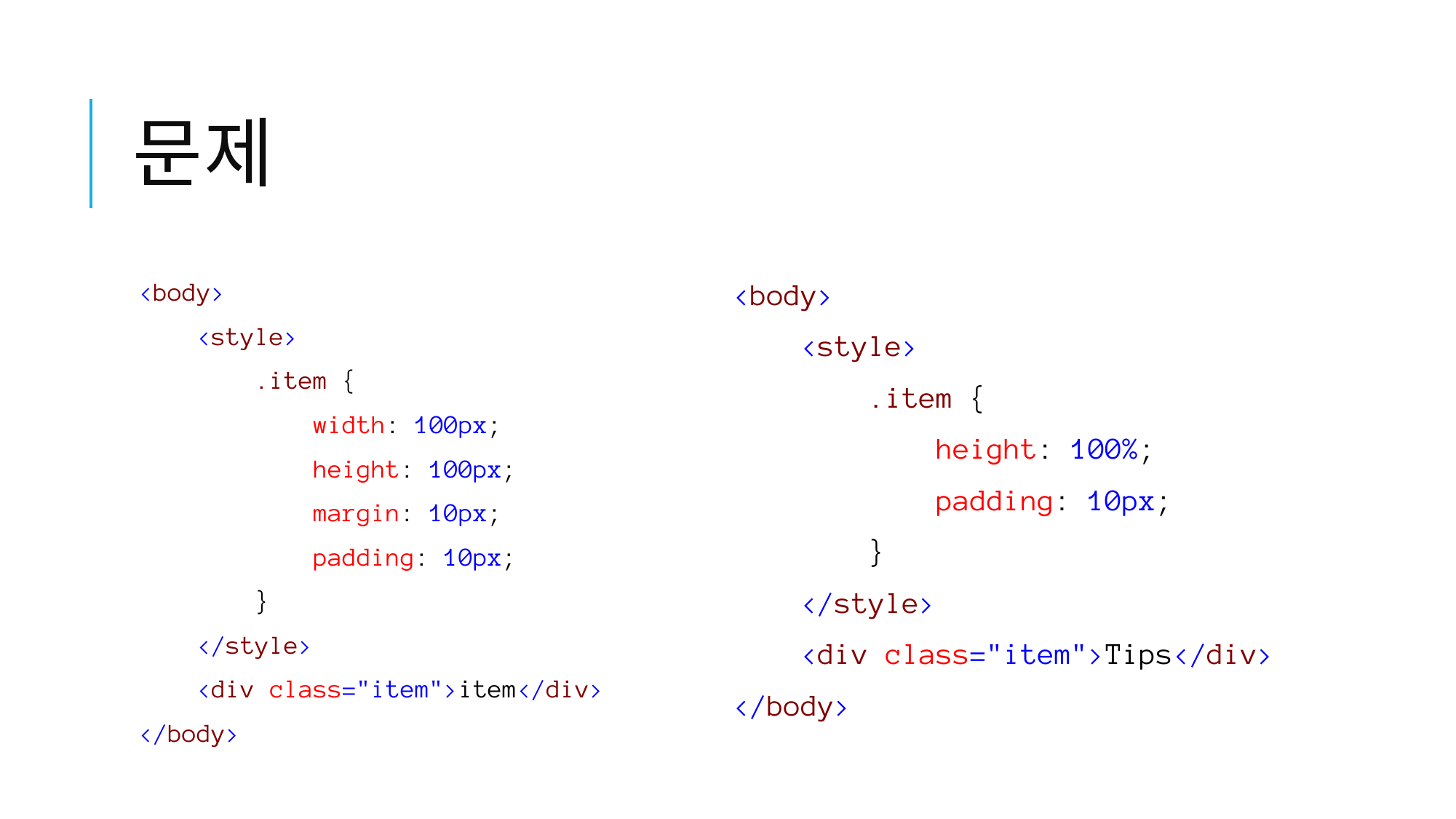

# 문제
<body>
    <style>
        .item {
            width: 100px;
            height: 100px;
            margin: 10px;
            padding: 10px;
        }
    </style>
    <div class="item">item</div>
</body>

<body>
    <style>
        .item {
            height: 100%;
            padding: 10px;
        }
    </style>
    <div class="item">Tips</div>
</body>